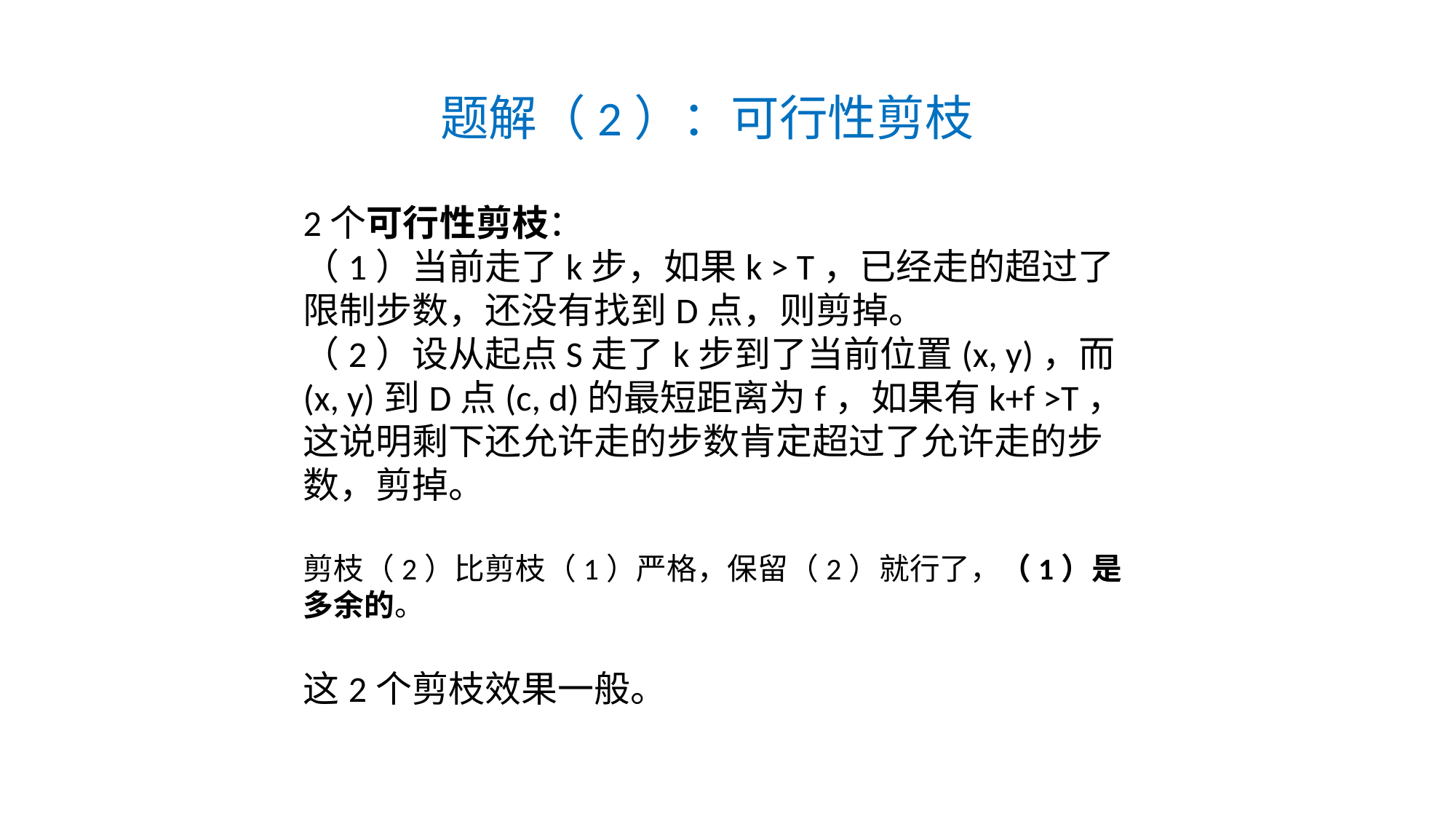

题解（2）：可行性剪枝
2个可行性剪枝：
（1）当前走了k步，如果k > T，已经走的超过了限制步数，还没有找到D点，则剪掉。
（2）设从起点S走了k步到了当前位置(x, y)，而(x, y)到D点(c, d)的最短距离为f，如果有k+f >T，这说明剩下还允许走的步数肯定超过了允许走的步数，剪掉。

剪枝（2）比剪枝（1）严格，保留（2）就行了，（1）是多余的。

这2个剪枝效果一般。